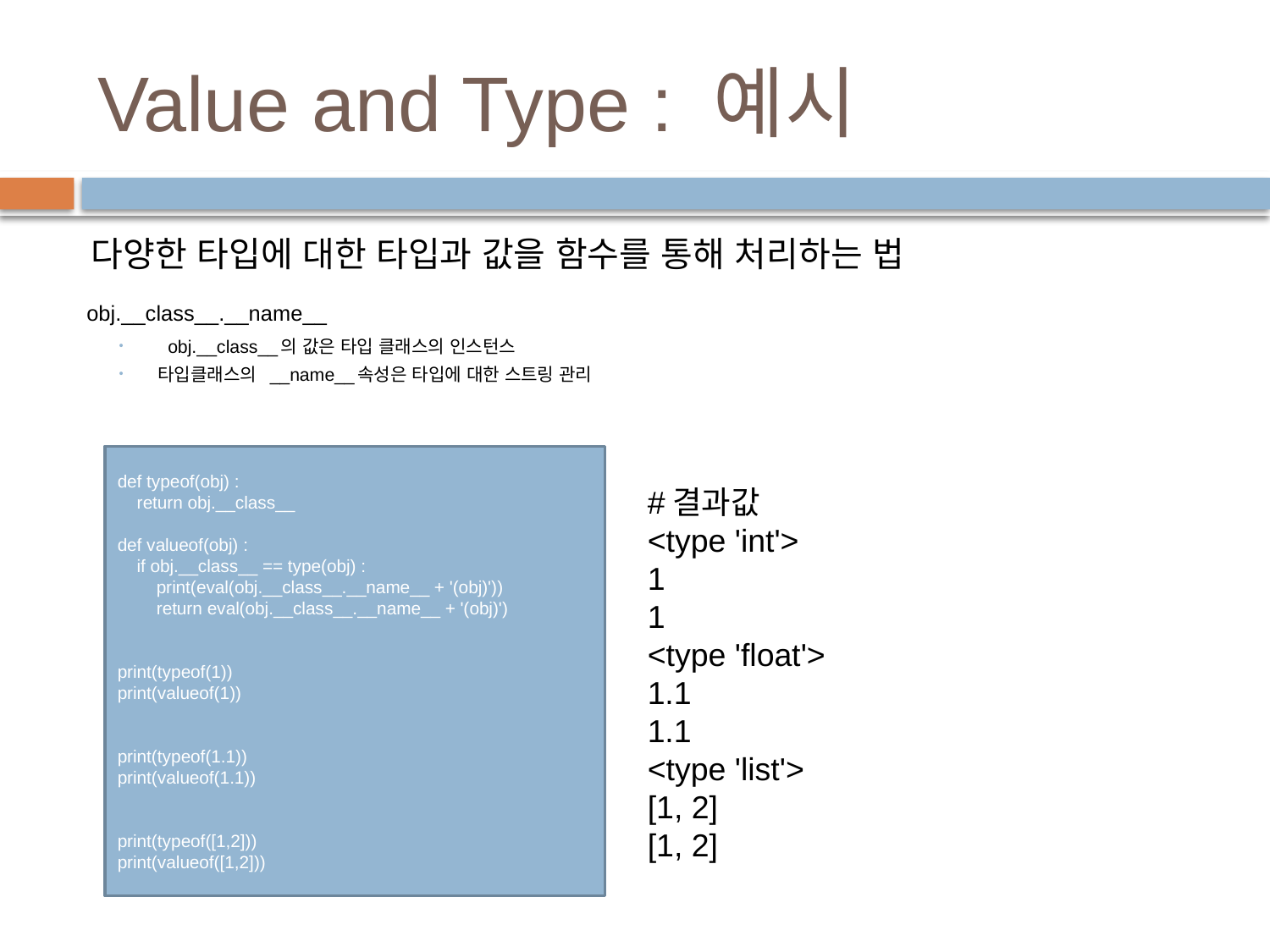

# Value and Type : 예시
 다양한 타입에 대한 타입과 값을 함수를 통해 처리하는 법
 obj.__class__.__name__
  obj.__class__의 값은 타입 클래스의 인스턴스
타입클래스의  __name__속성은 타입에 대한 스트링 관리

def typeof(obj) :
    return obj.__class__

def valueof(obj) :
    if obj.__class__ == type(obj) :
        print(eval(obj.__class__.__name__ + '(obj)'))
        return eval(obj.__class__.__name__ + '(obj)')

print(typeof(1))
print(valueof(1))

print(typeof(1.1))
print(valueof(1.1))

print(typeof([1,2]))
print(valueof([1,2]))
#결과값
<type 'int'>
1
1
<type 'float'>
1.1
1.1
<type 'list'>
[1, 2]
[1, 2]